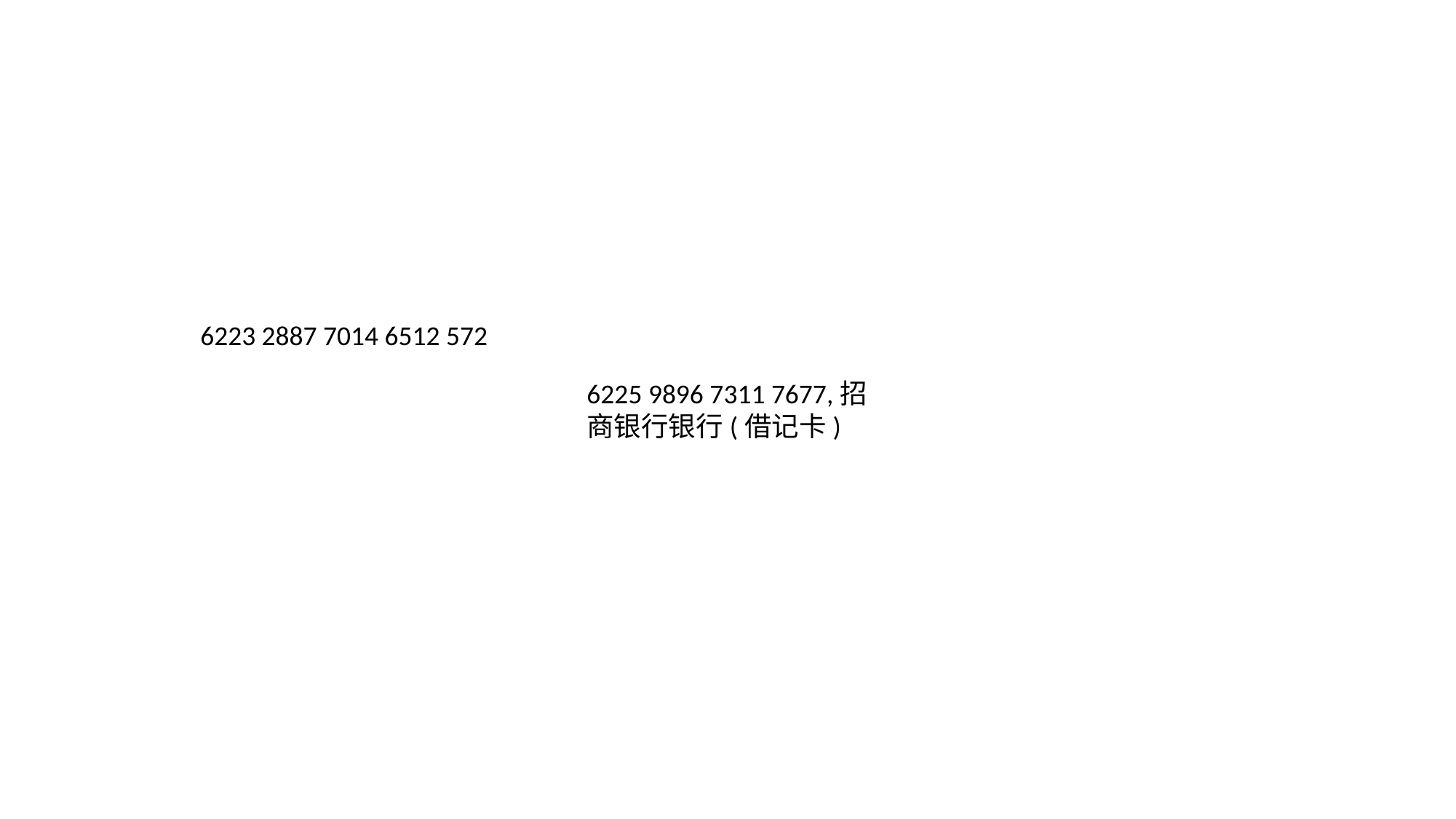

6223 2887 7014 6512 572
6225 9896 7311 7677,招商银行银行(借记卡)